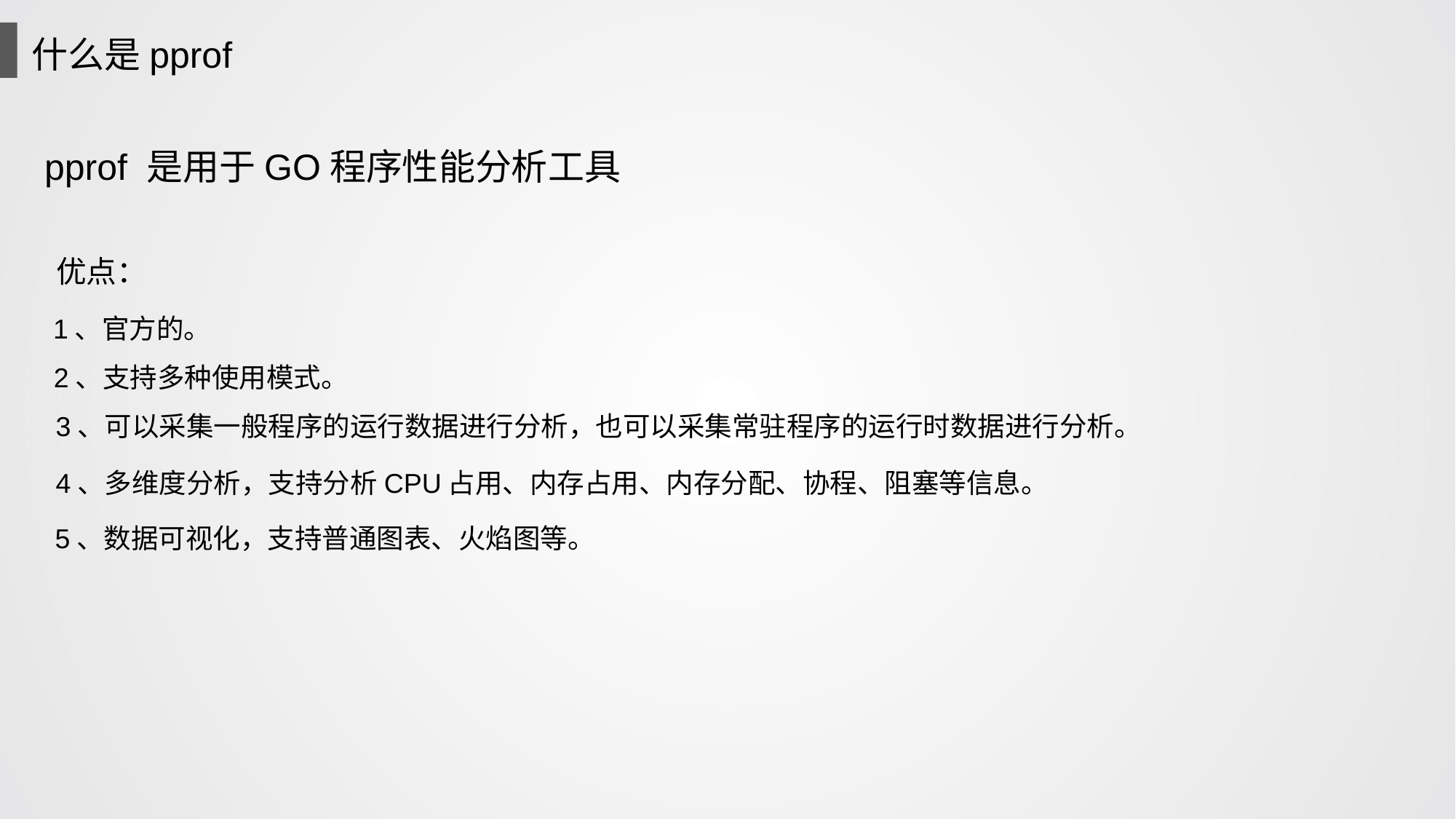

什么是pprof
pprof 是用于GO程序性能分析工具
优点：
1、官方的。
2、支持多种使用模式。
3、可以采集一般程序的运行数据进行分析，也可以采集常驻程序的运行时数据进行分析。
4、多维度分析，支持分析CPU占用、内存占用、内存分配、协程、阻塞等信息。
5、数据可视化，支持普通图表、火焰图等。